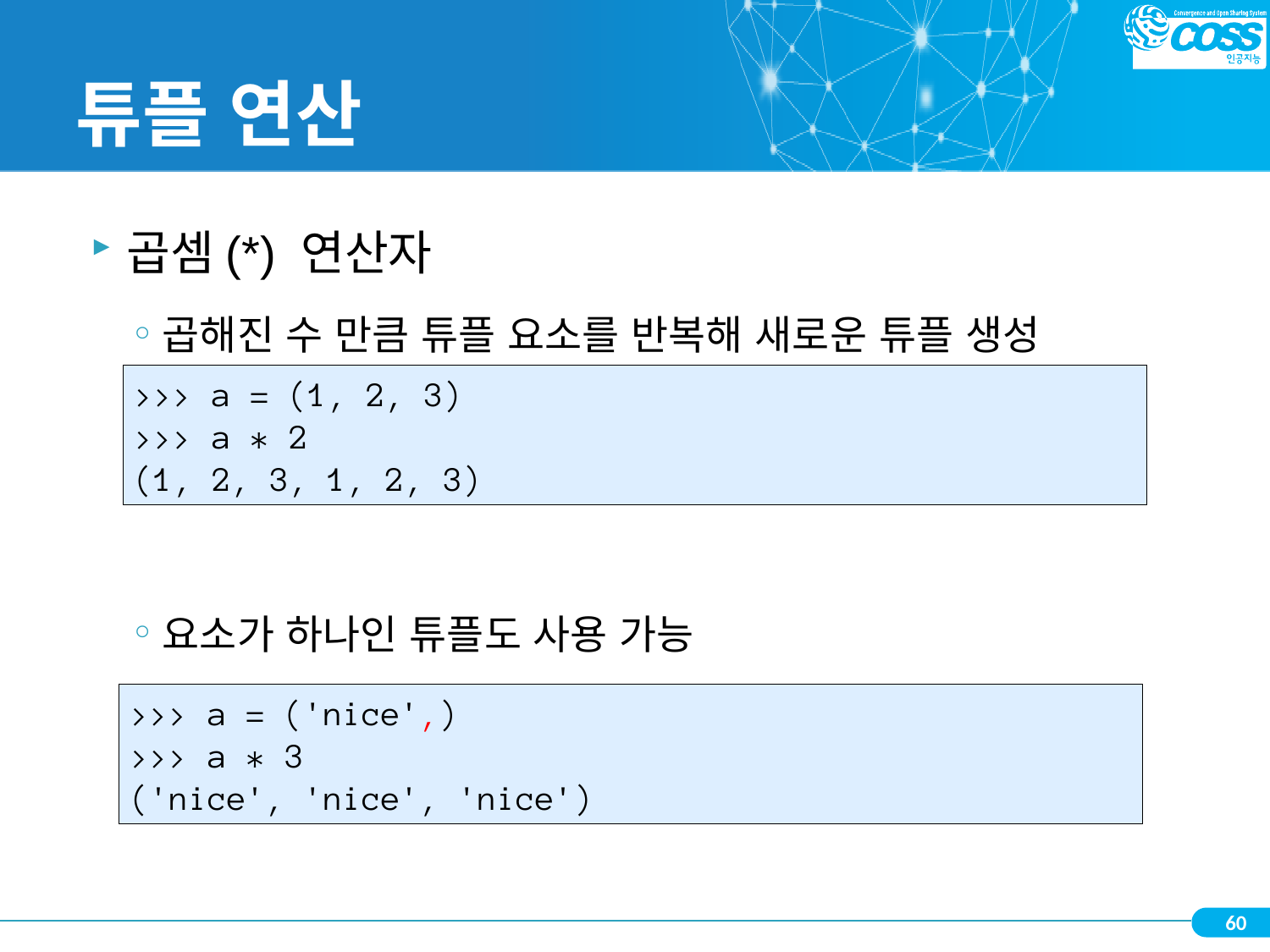

# 튜플 연산
곱셈(*) 연산자
곱해진 수 만큼 튜플 요소를 반복해 새로운 튜플 생성

요소가 하나인 튜플도 사용 가능

>>> a = (1, 2, 3)
>>> a * 2
(1, 2, 3, 1, 2, 3)
>>> a = ('nice',)
>>> a * 3
('nice', 'nice', 'nice')